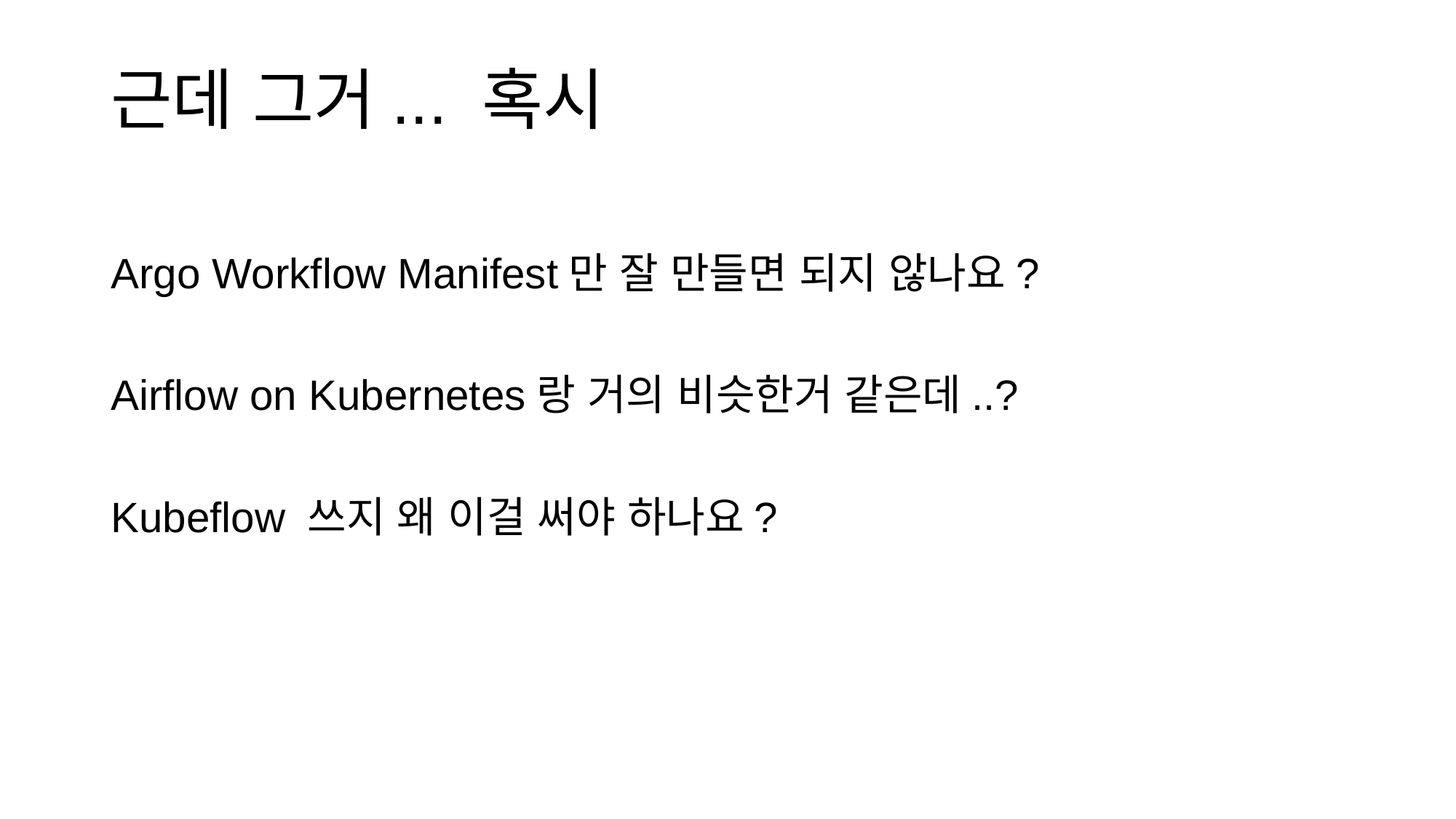

# 근데 그거... 혹시

Argo Workflow Manifest만 잘 만들면 되지 않나요?

Airflow on Kubernetes랑 거의 비슷한거 같은데..?

Kubeflow 쓰지 왜 이걸 써야 하나요?